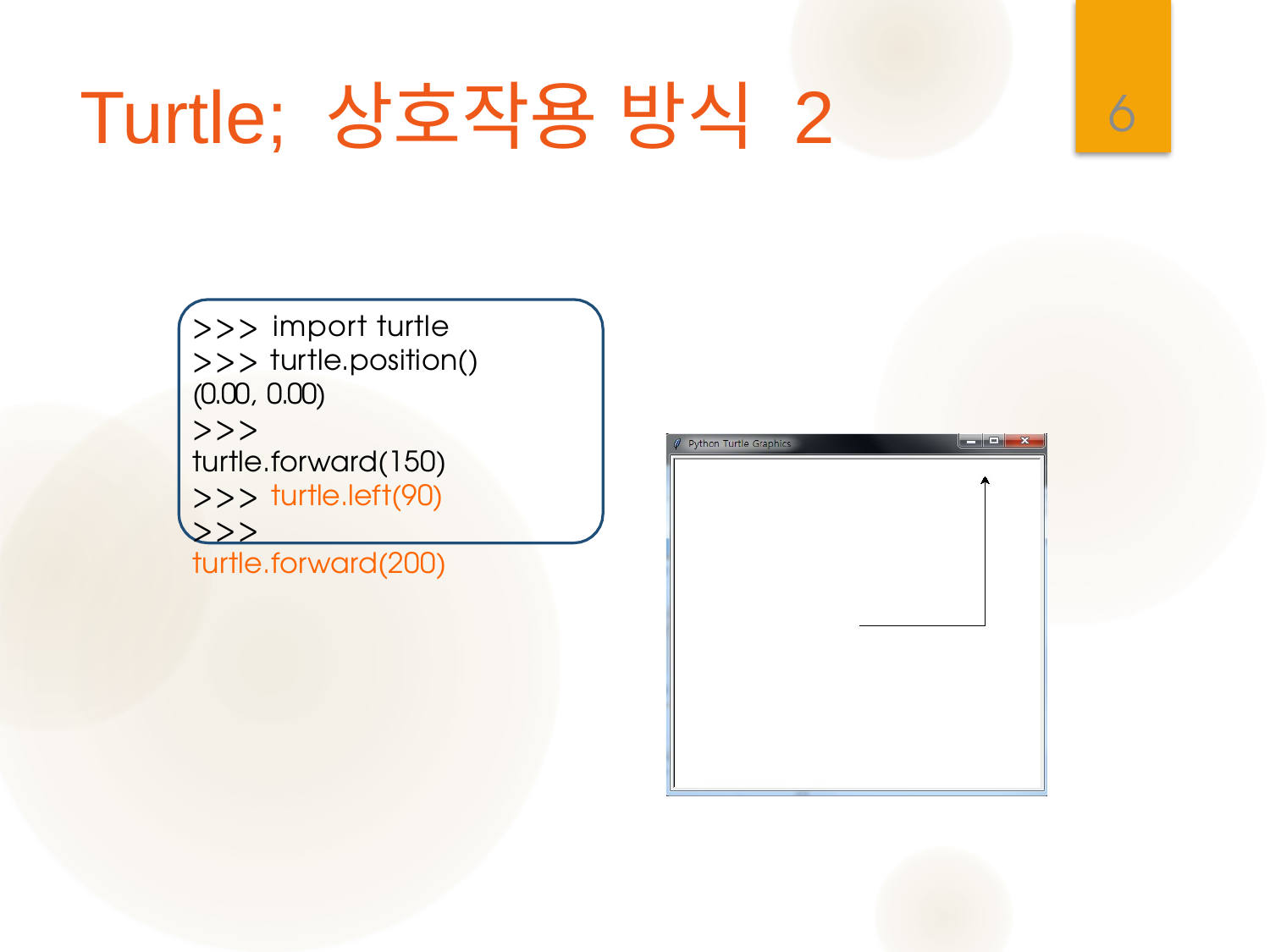

6
# Turtle; 상호작용 방식 2

>>> import turtle
>>> turtle.position()  (0.00, 0.00)
>>> turtle.forward(150)
>>> turtle.left(90)
>>> turtle.forward(200)